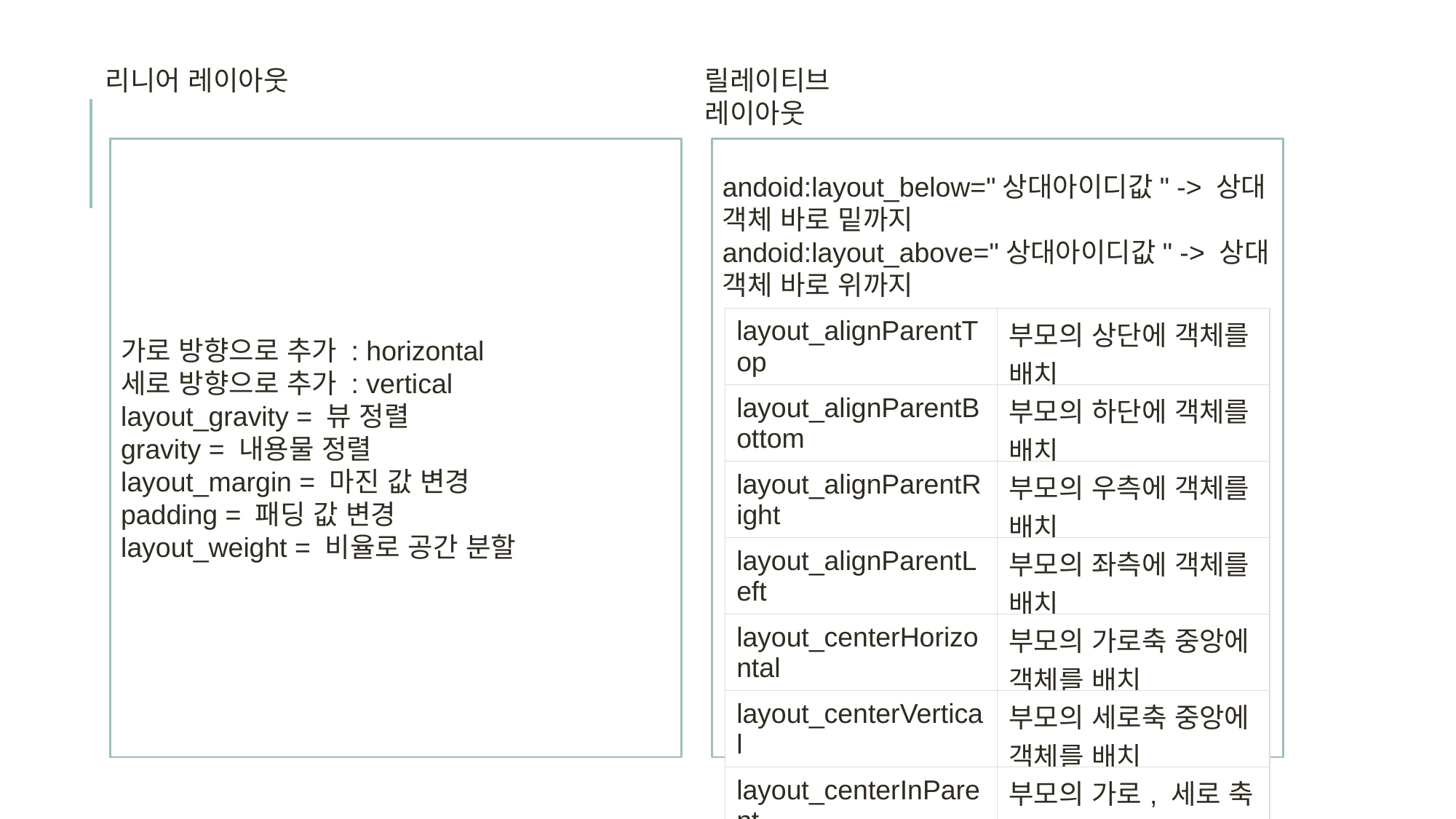

리니어 레이아웃
릴레이티브 레이아웃
가로 방향으로 추가 : horizontal
세로 방향으로 추가 : vertical
layout_gravity = 뷰 정렬
gravity = 내용물 정렬
layout_margin = 마진 값 변경
padding = 패딩 값 변경
layout_weight = 비율로 공간 분할
andoid:layout_below="상대아이디값" -> 상대 객체 바로 밑까지
andoid:layout_above="상대아이디값" -> 상대 객체 바로 위까지

| layout\_alignParentTop | 부모의 상단에 객체를 배치 |
| --- | --- |
| layout\_alignParentBottom | 부모의 하단에 객체를 배치 |
| layout\_alignParentRight | 부모의 우측에 객체를 배치 |
| layout\_alignParentLeft | 부모의 좌측에 객체를 배치 |
| layout\_centerHorizontal | 부모의 가로축 중앙에 객체를 배치 |
| layout\_centerVertical | 부모의 세로축 중앙에 객체를 배치 |
| layout\_centerInParent | 부모의 가로, 세로 축 중앙에 객체를 배치 |